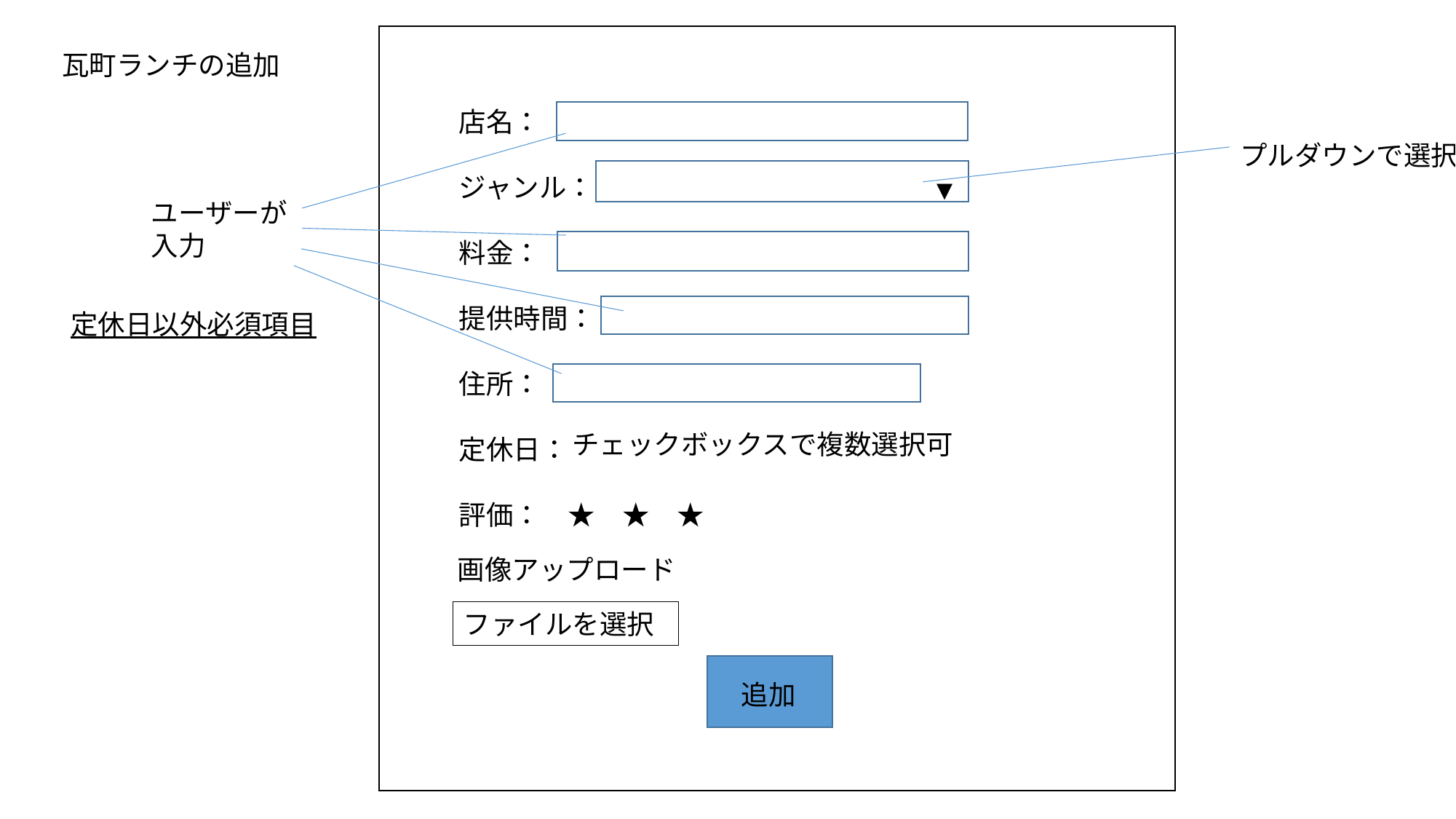

瓦町ランチの追加
店名：

ジャンル：

料金：

提供時間：

住所：

定休日：

評価：　★　★　★

プルダウンで選択

▼
ユーザーが入力

定休日以外必須項目

チェックボックスで複数選択可
画像アップロード
ファイルを選択

追加